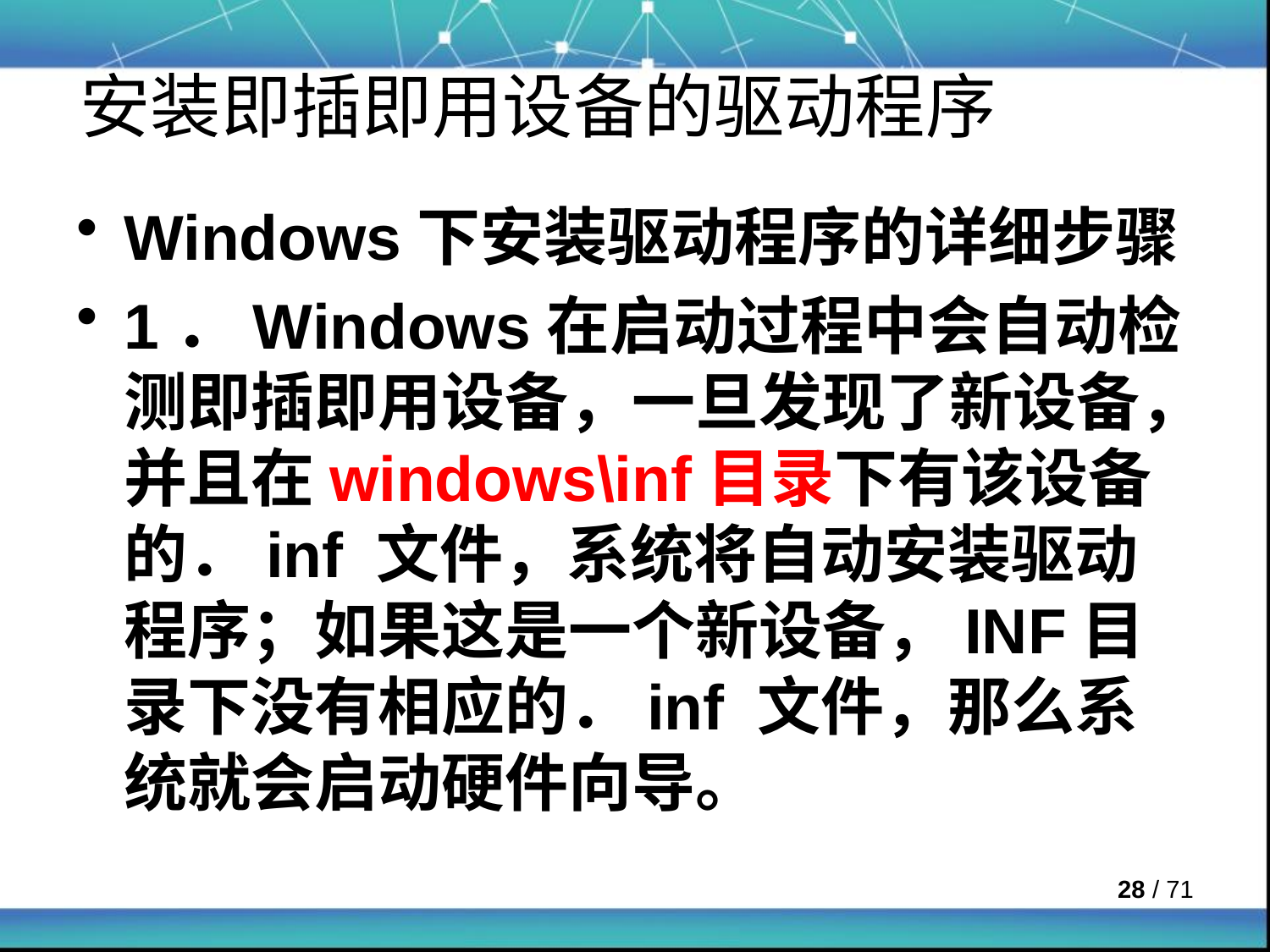

# 安装即插即用设备的驱动程序
Windows下安装驱动程序的详细步骤
1．Windows在启动过程中会自动检测即插即用设备，一旦发现了新设备，并且在windows\inf目录下有该设备的．inf 文件，系统将自动安装驱动程序；如果这是一个新设备，INF目录下没有相应的．inf 文件，那么系统就会启动硬件向导。
28 / 71